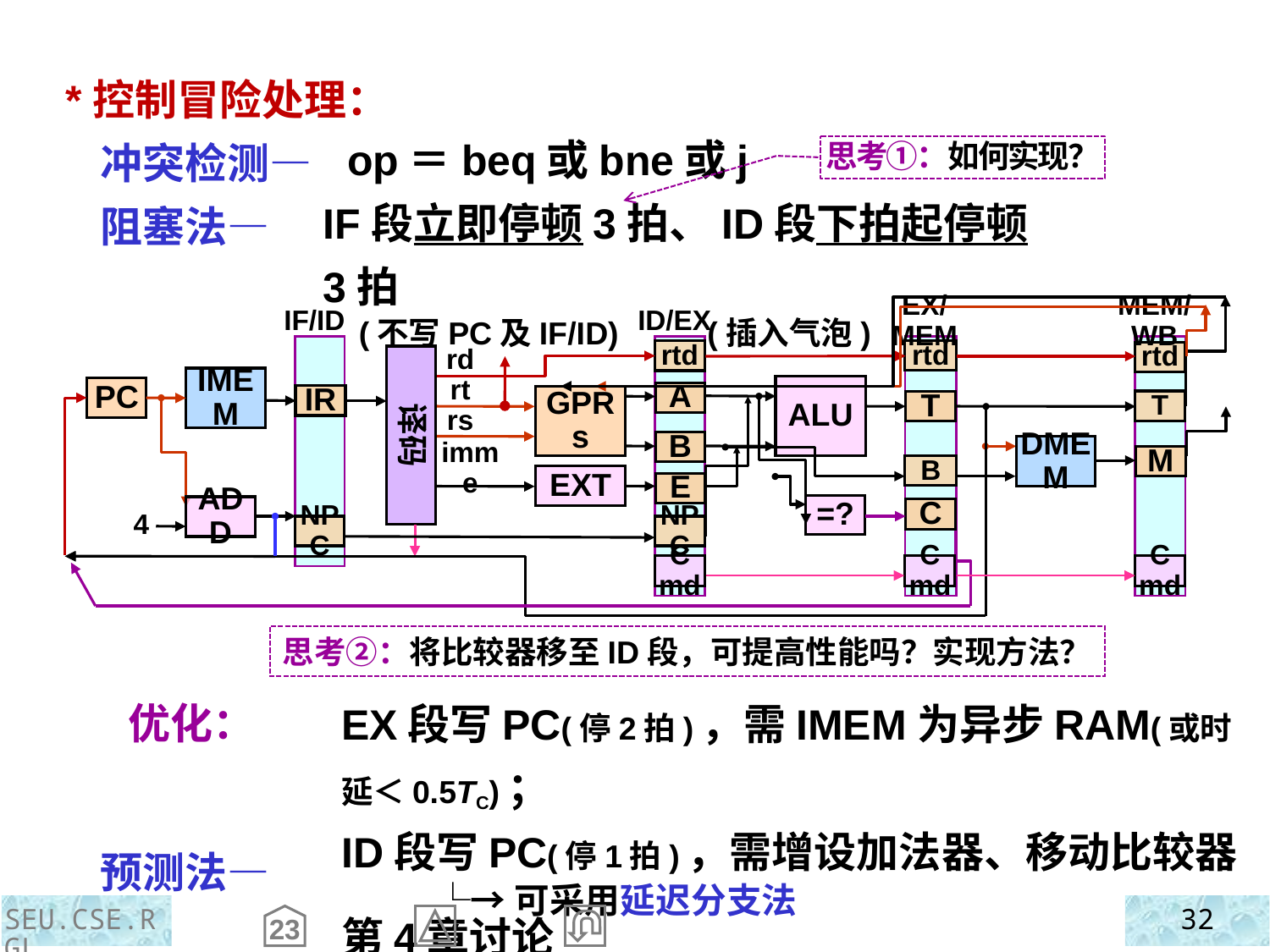

*控制冒险处理：
     冲突检测—
     阻塞法—

        优化：

     预测法—
  op＝beq或bne或j
IF段立即停顿3拍、ID段下拍起停顿3拍
    (不写PC及IF/ID)          (插入气泡)
思考①：如何实现？
IF/ID
ID/EX
EX/MEM
MEM/WB

rtd
rtd
rtd
译码
rd
rt
rs
IMEM
ALU
PC
A
IR
GPRs
T
T
B
DMEM
M
imme
B
EXT
E
=?
ADD
C
4
NPC
NPC
Cmd
Cmd
Cmd
思考②：将比较器移至ID段，可提高性能吗？实现方法？
EX段写PC(停2拍)，需IMEM为异步RAM(或时延＜0.5TC)；
ID段写PC(停1拍)，需增设加法器、移动比较器
            └→可采用延迟分支法
第4章讨论
SEU.CSE.RGL
32

23